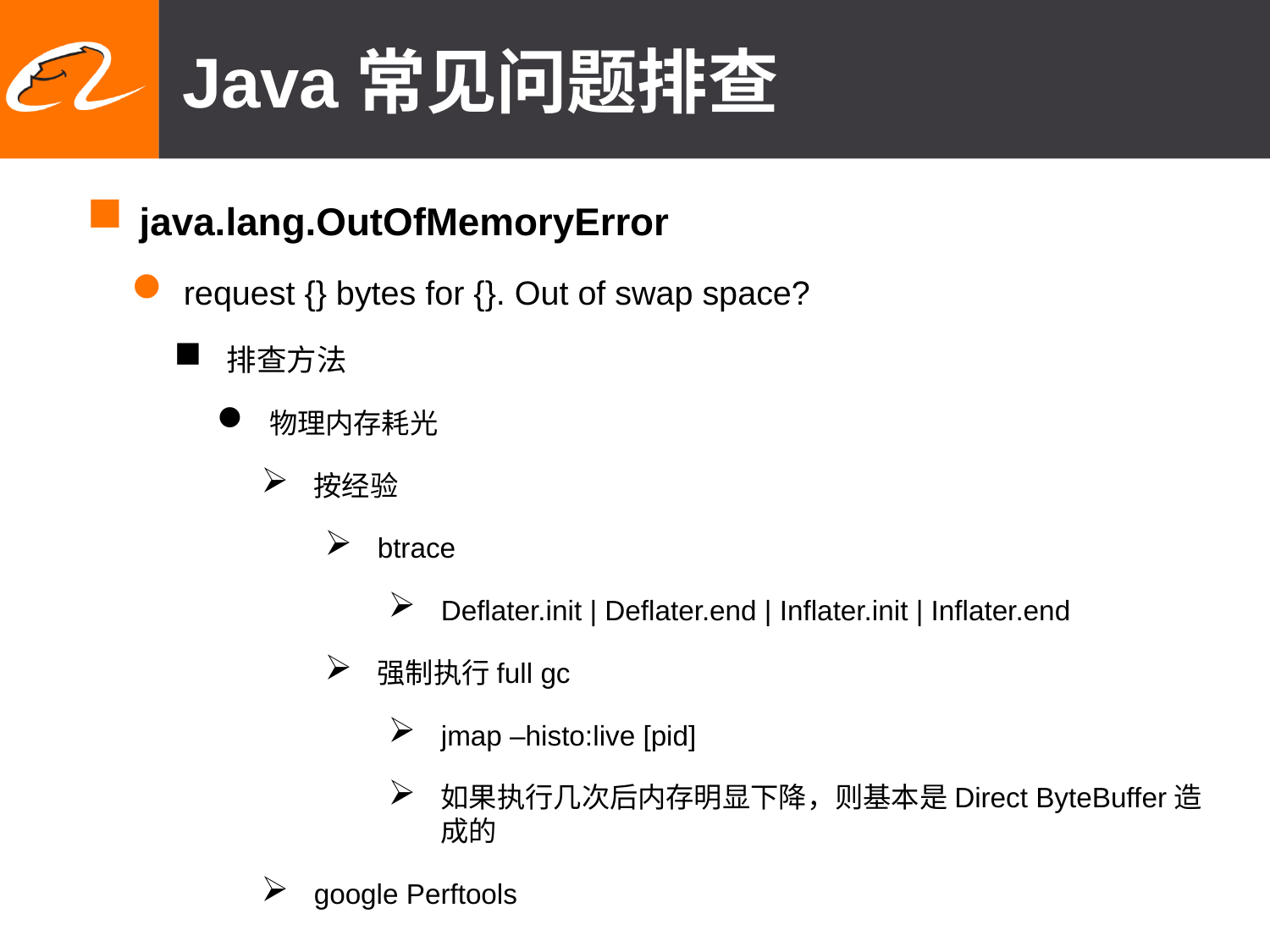

# Java常见问题排查
java.lang.OutOfMemoryError
request {} bytes for {}. Out of swap space?
排查方法
物理内存耗光
按经验
btrace
Deflater.init | Deflater.end | Inflater.init | Inflater.end
强制执行full gc
jmap –histo:live [pid]
如果执行几次后内存明显下降，则基本是Direct ByteBuffer造成的
google Perftools